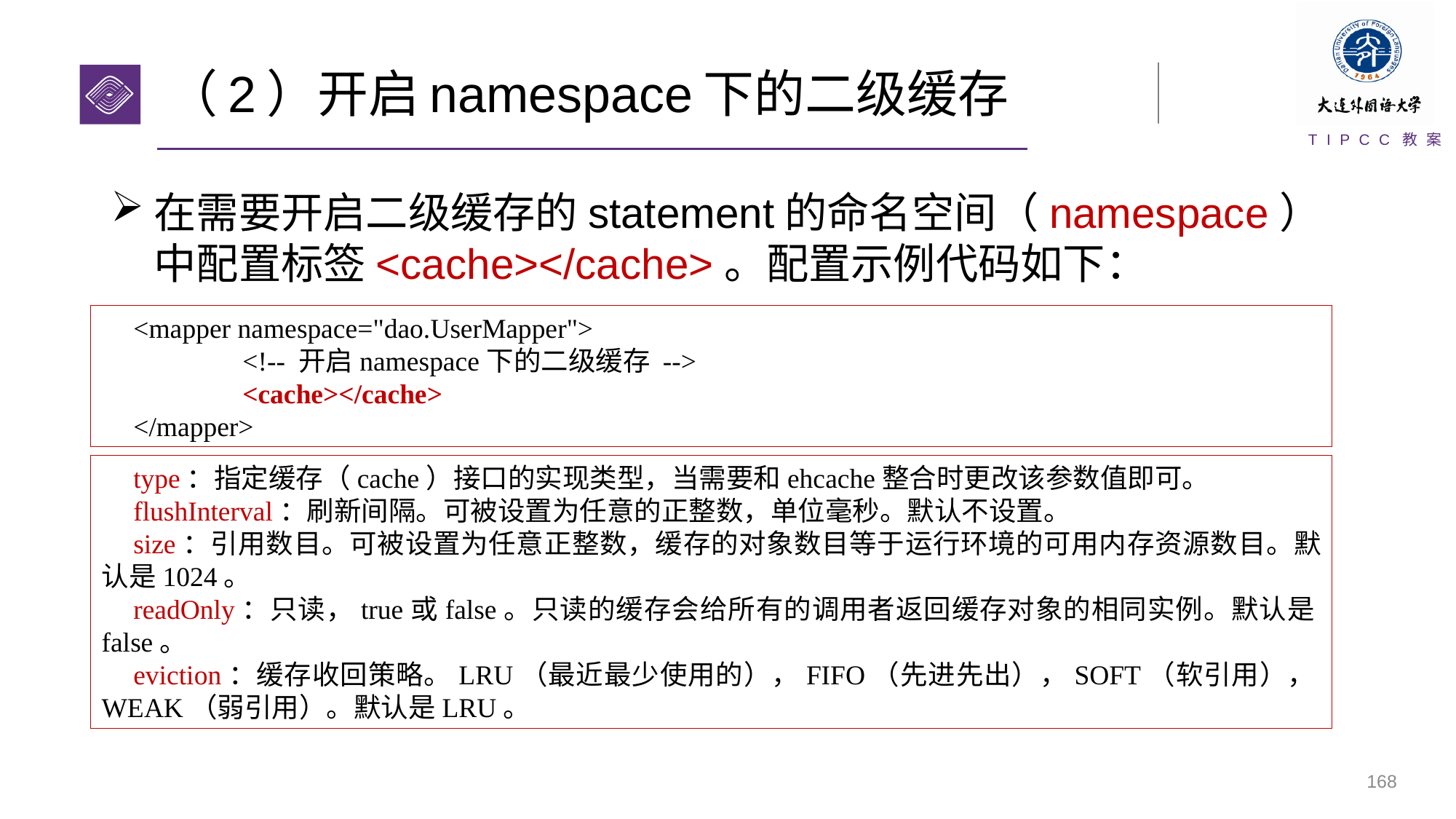

# （2）开启namespace下的二级缓存
在需要开启二级缓存的statement的命名空间（namespace）中配置标签<cache></cache>。配置示例代码如下：
<mapper namespace="dao.UserMapper">
	<!-- 开启namespace下的二级缓存 -->
	<cache></cache>
</mapper>
type：指定缓存（cache）接口的实现类型，当需要和ehcache整合时更改该参数值即可。
flushInterval：刷新间隔。可被设置为任意的正整数，单位毫秒。默认不设置。
size：引用数目。可被设置为任意正整数，缓存的对象数目等于运行环境的可用内存资源数目。默认是1024。
readOnly：只读，true或false。只读的缓存会给所有的调用者返回缓存对象的相同实例。默认是false。
eviction：缓存收回策略。LRU（最近最少使用的），FIFO（先进先出），SOFT（软引用），WEAK（弱引用）。默认是LRU。
168